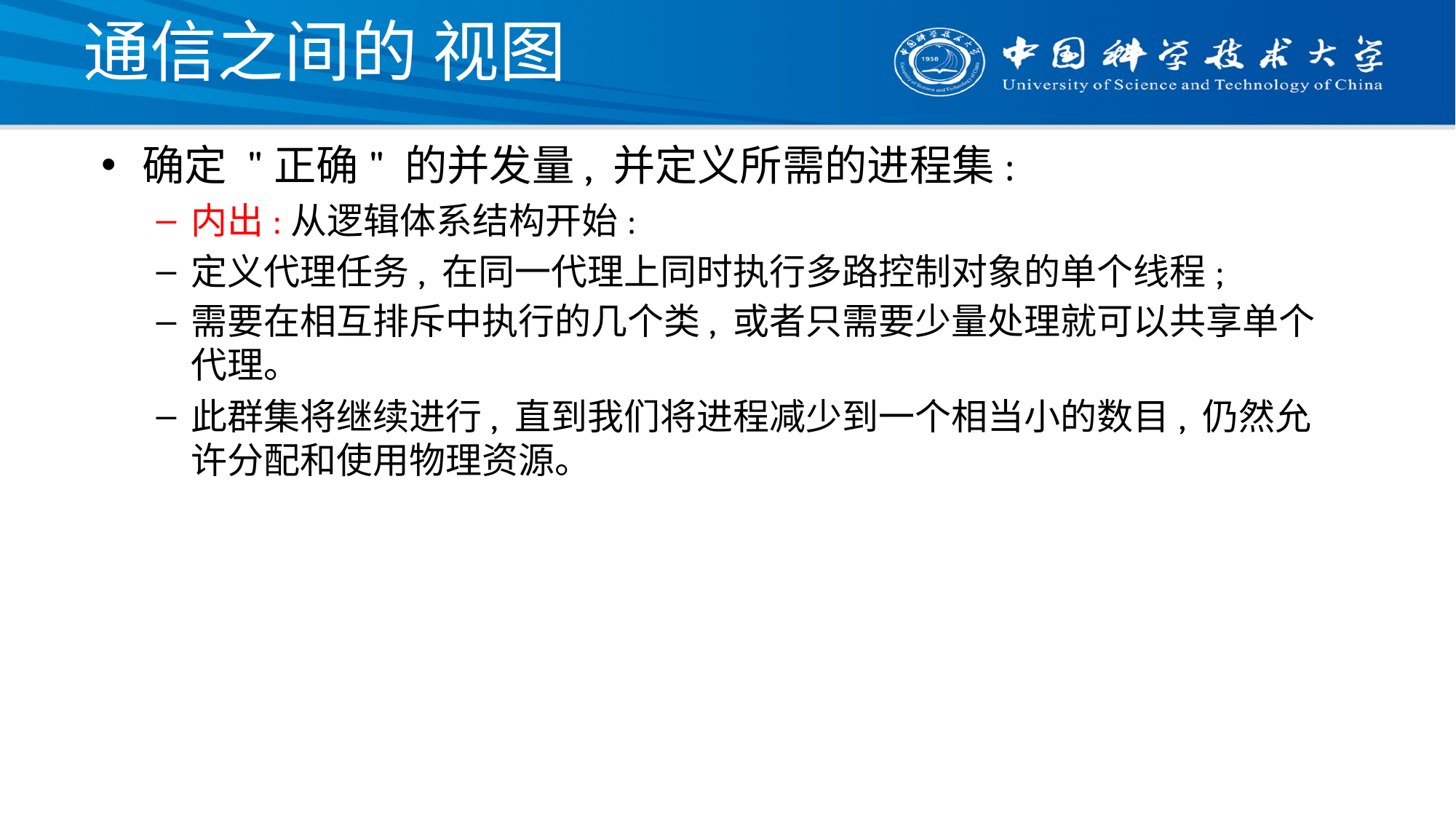

# 通信之间的 视图
确定 "正确" 的并发量, 并定义所需的进程集:
内出:从逻辑体系结构开始:
定义代理任务, 在同一代理上同时执行多路控制对象的单个线程;
需要在相互排斥中执行的几个类, 或者只需要少量处理就可以共享单个代理。
此群集将继续进行, 直到我们将进程减少到一个相当小的数目, 仍然允许分配和使用物理资源。